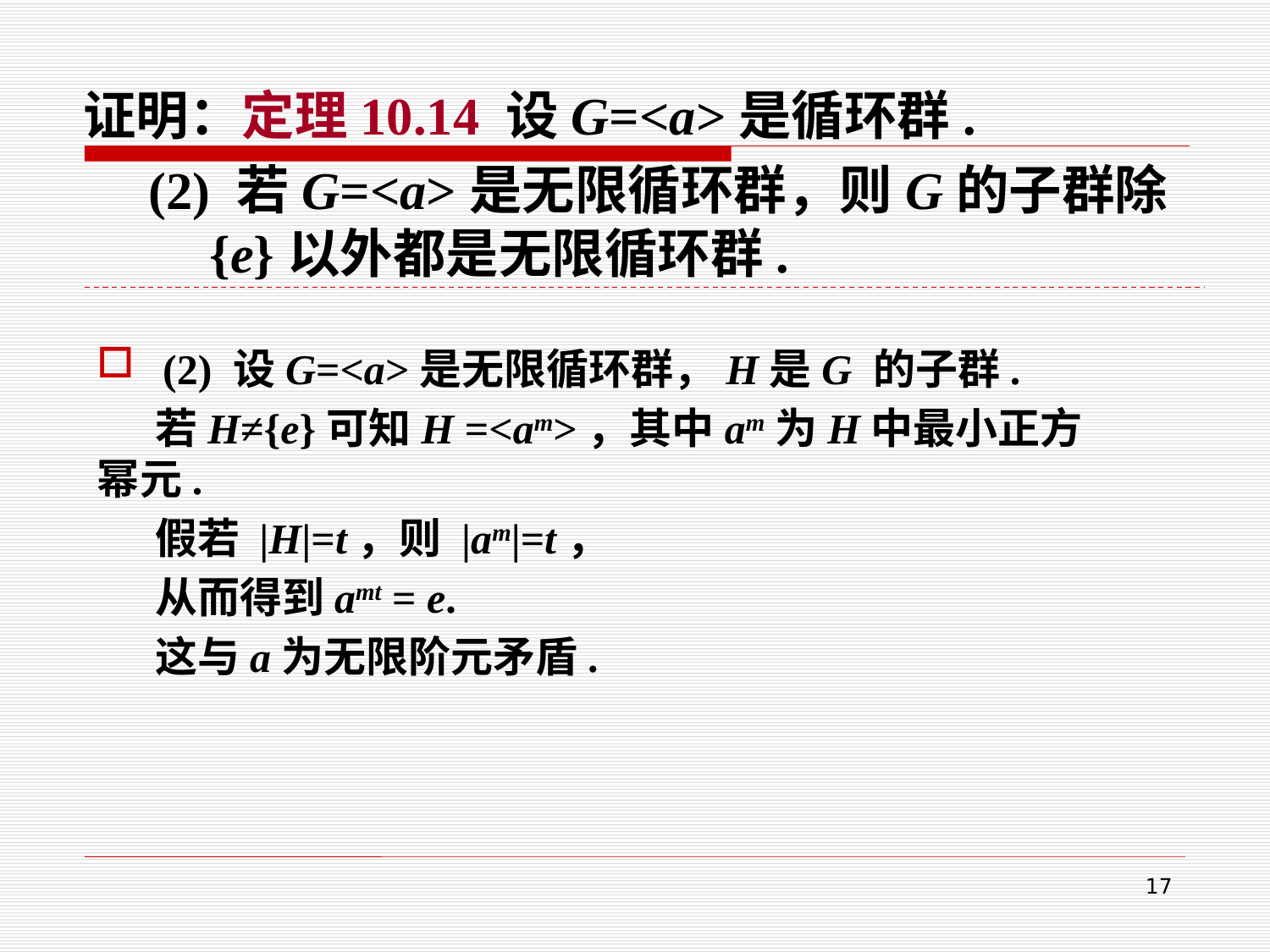

证明：定理10.14 设G=<a>是循环群.
(2) 若G=<a>是无限循环群，则G的子群除{e}以外都是无限循环群.

(2) 设G=<a>是无限循环群，H是G 的子群.
     若H≠{e}可知H =<am>，其中am为H中最小正方幂元.
     假若 |H|=t，则 |am|=t，
     从而得到amt = e.
     这与a为无限阶元矛盾.

17